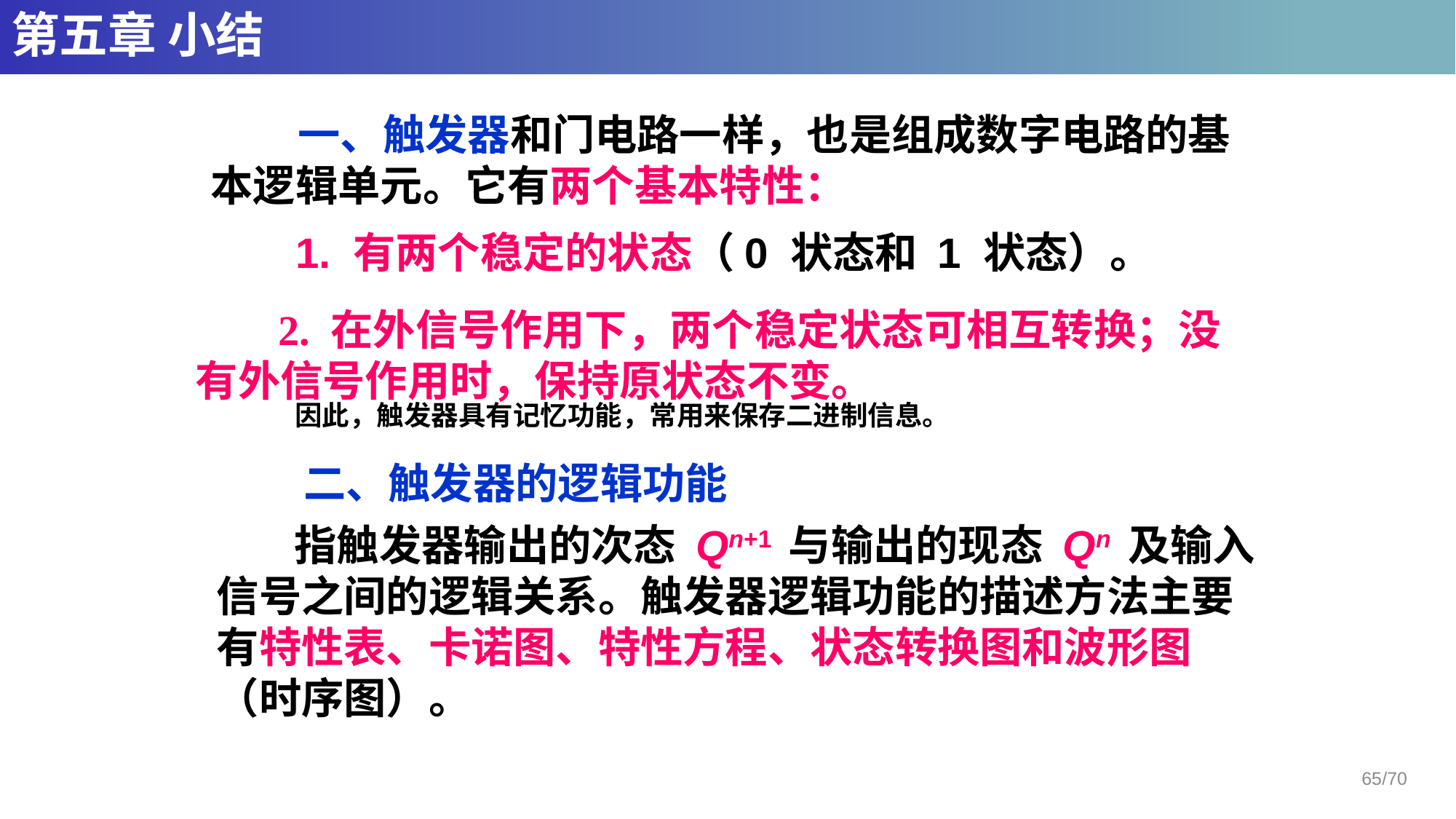

# 第五章 小结
        一、触发器和门电路一样，也是组成数字电路的基本逻辑单元。它有两个基本特性：
1. 有两个稳定的状态（0 状态和 1 状态）。
             2. 在外信号作用下，两个稳定状态可相互转换；没有外信号作用时，保持原状态不变。
因此，触发器具有记忆功能，常用来保存二进制信息。
二、触发器的逻辑功能
       指触发器输出的次态 Qn+1 与输出的现态 Qn 及输入
信号之间的逻辑关系。触发器逻辑功能的描述方法主要
有特性表、卡诺图、特性方程、状态转换图和波形图
（时序图）。
65/70